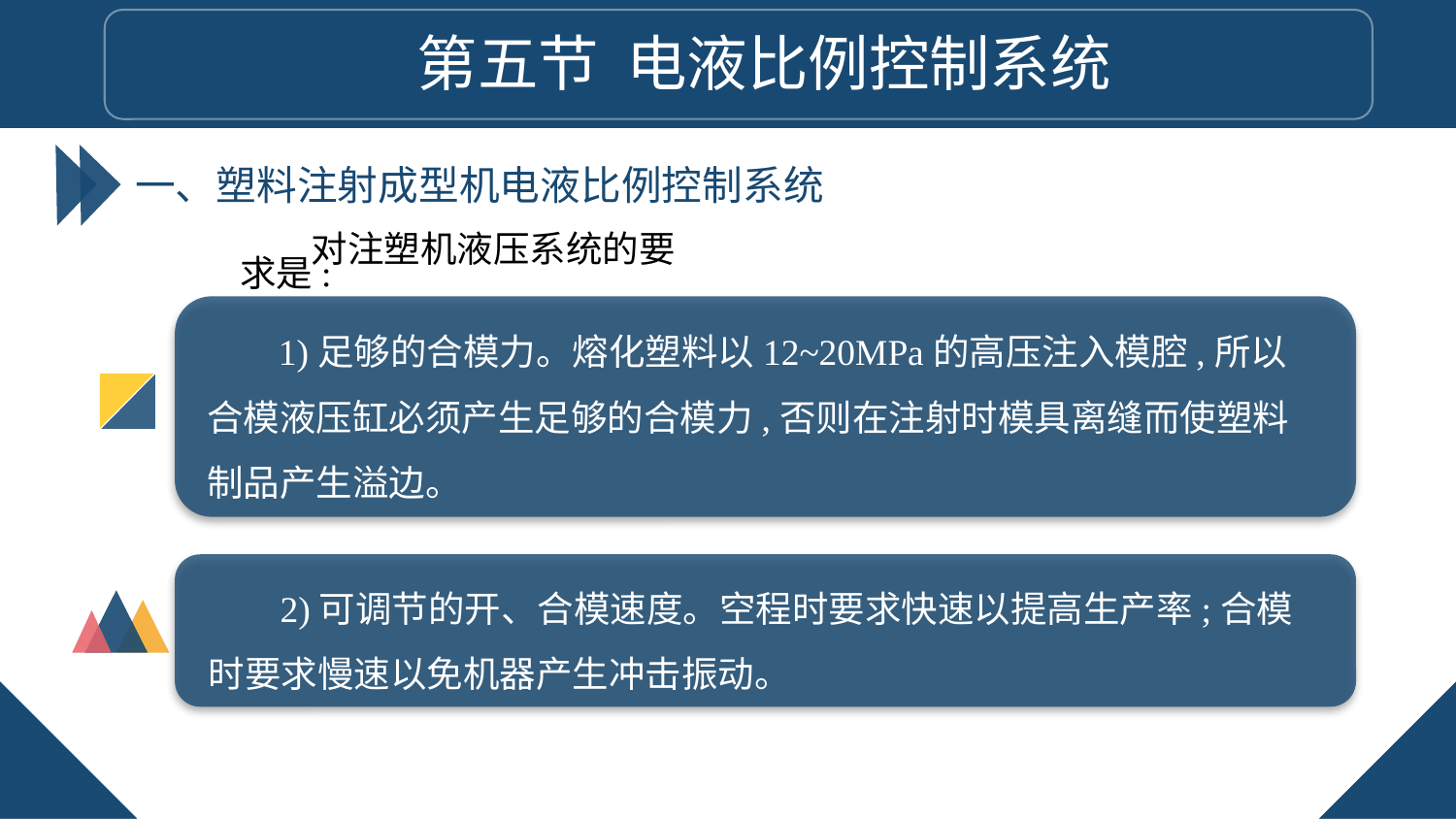

第五节  电液比例控制系统

一、塑料注射成型机电液比例控制系统

对注塑机液压系统的要求是:

1)足够的合模力。熔化塑料以12~20MPa的高压注入模腔,所以合模液压缸必须产生足够的合模力,否则在注射时模具离缝而使塑料制品产生溢边。

2)可调节的开、合模速度。空程时要求快速以提高生产率;合模时要求慢速以免机器产生冲击振动。